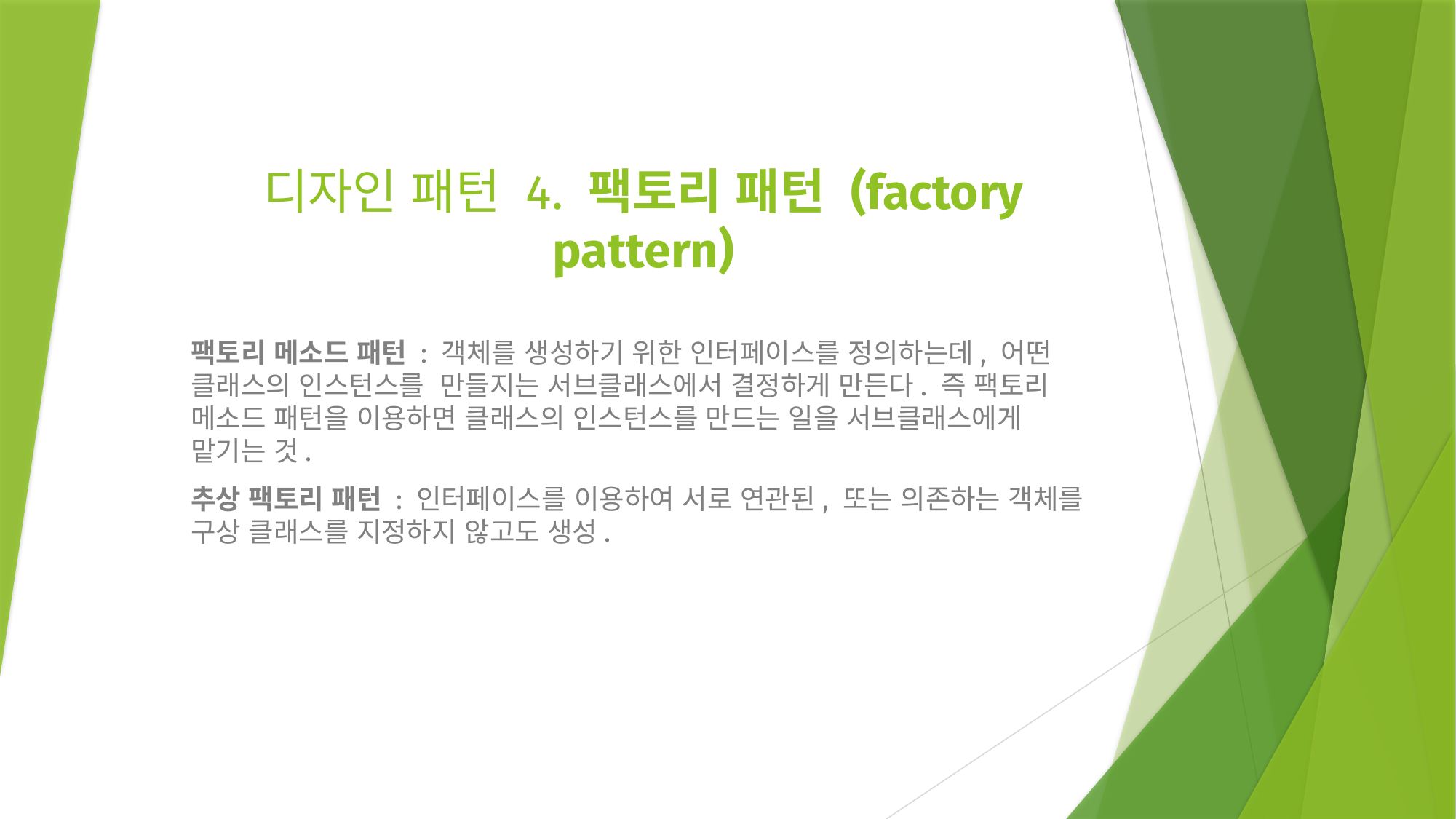

# 디자인 패턴 4. 팩토리 패턴 (factory pattern)

팩토리 메소드 패턴 : 객체를 생성하기 위한 인터페이스를 정의하는데, 어떤 클래스의 인스턴스를  만들지는 서브클래스에서 결정하게 만든다. 즉 팩토리 메소드 패턴을 이용하면 클래스의 인스턴스를 만드는 일을 서브클래스에게 맡기는 것.
추상 팩토리 패턴 : 인터페이스를 이용하여 서로 연관된, 또는 의존하는 객체를 구상 클래스를 지정하지 않고도 생성.